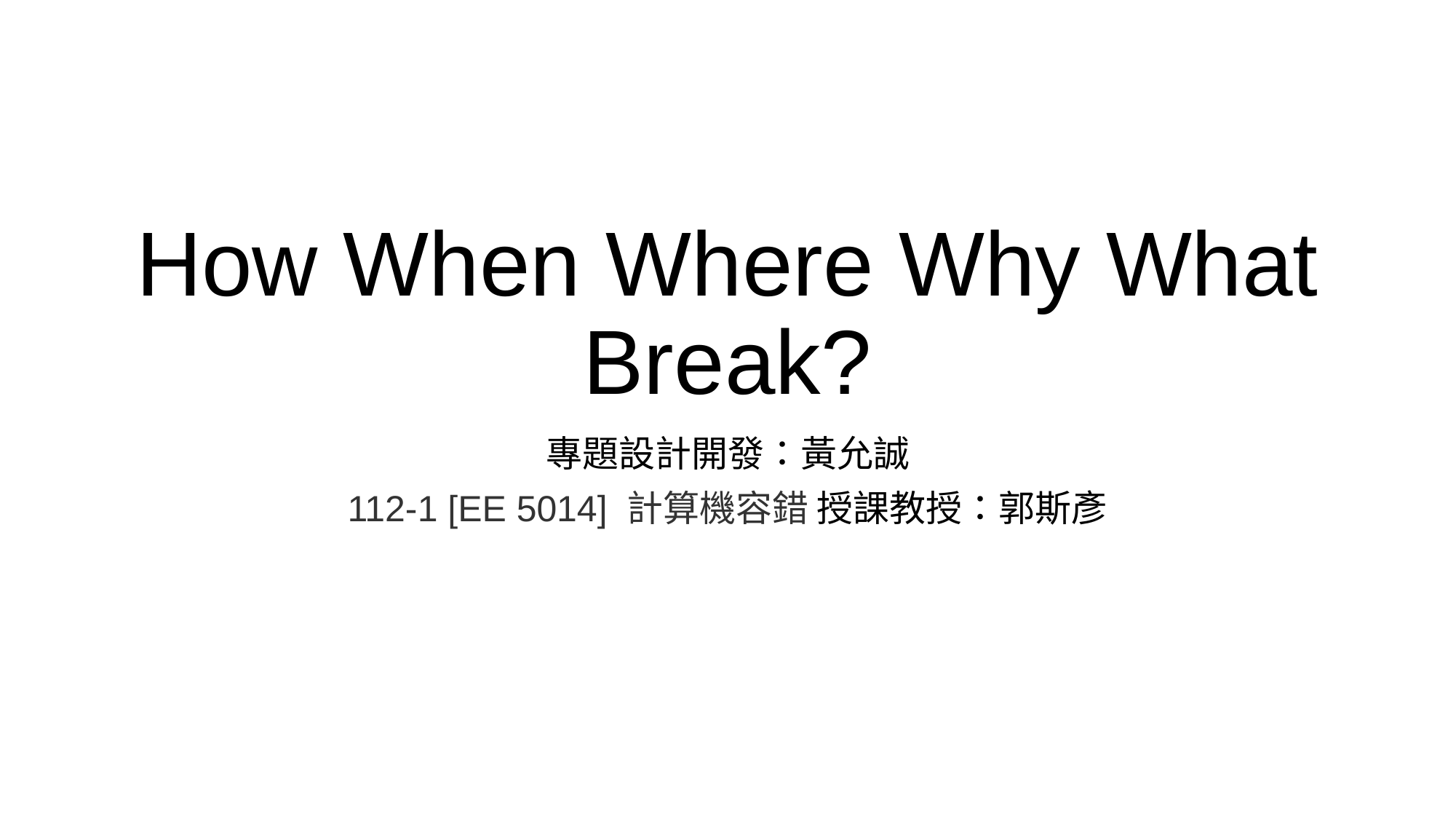

# How When Where Why What Break?
專題設計開發：黃允誠
112-1 [EE 5014] 計算機容錯 授課教授：郭斯彥